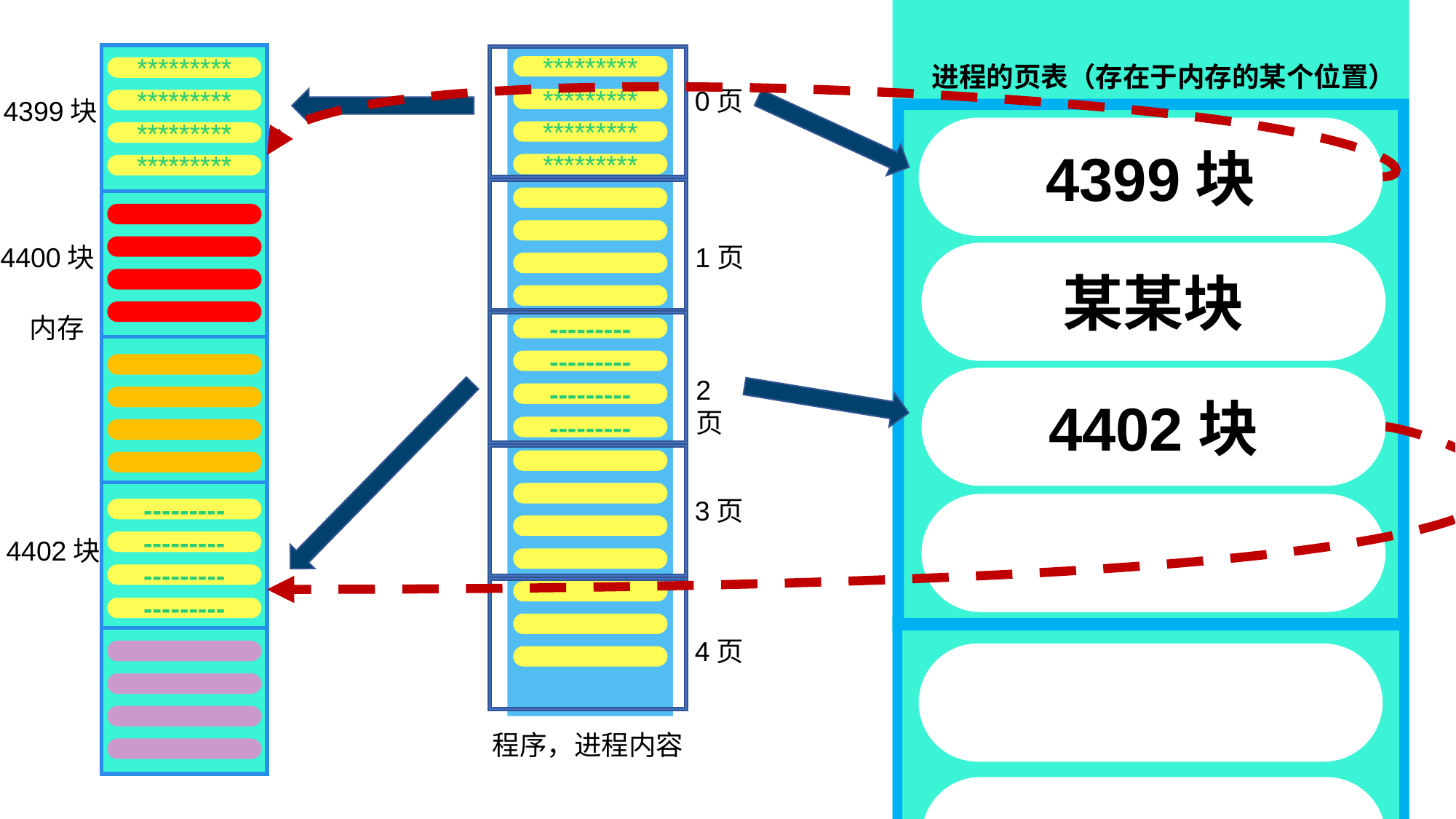

|  |
| --- |
|  |
|  |
|  |
|  |

进程的页表（存在于内存的某个位置）
*********
*********
0页
4399块

*********
*********

4399块
*********
*********
*********
*********

4400块
1页

某某块

内存

---------
---------

2页
4402块

---------

---------

3页

---------

4402块
---------

---------

---------

4页

程序，进程内容